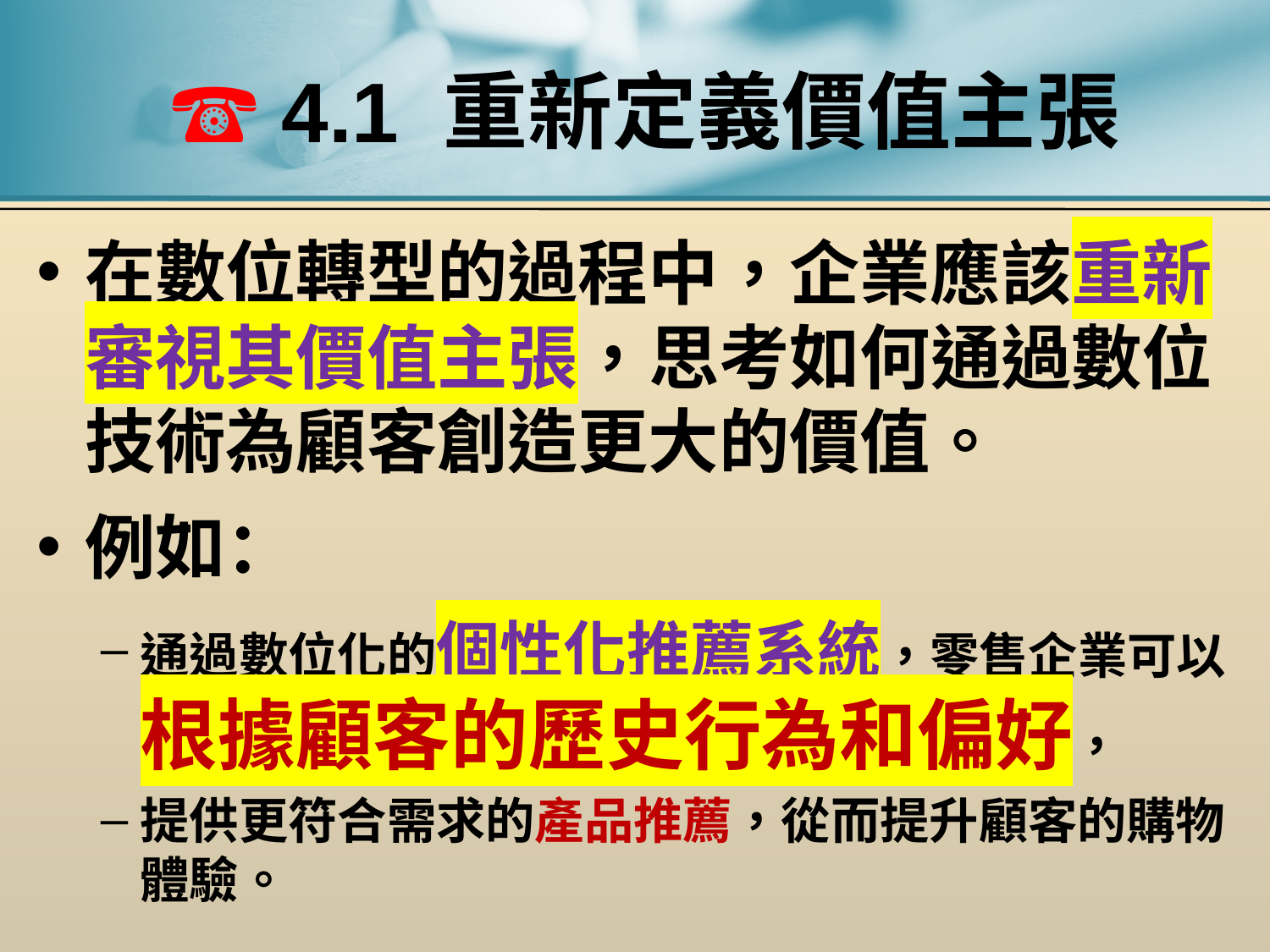

# ☎ 4.1 重新定義價值主張
在數位轉型的過程中，企業應該重新審視其價值主張，思考如何通過數位技術為顧客創造更大的價值。
例如：
通過數位化的個性化推薦系統，零售企業可以根據顧客的歷史行為和偏好，
提供更符合需求的產品推薦，從而提升顧客的購物體驗。